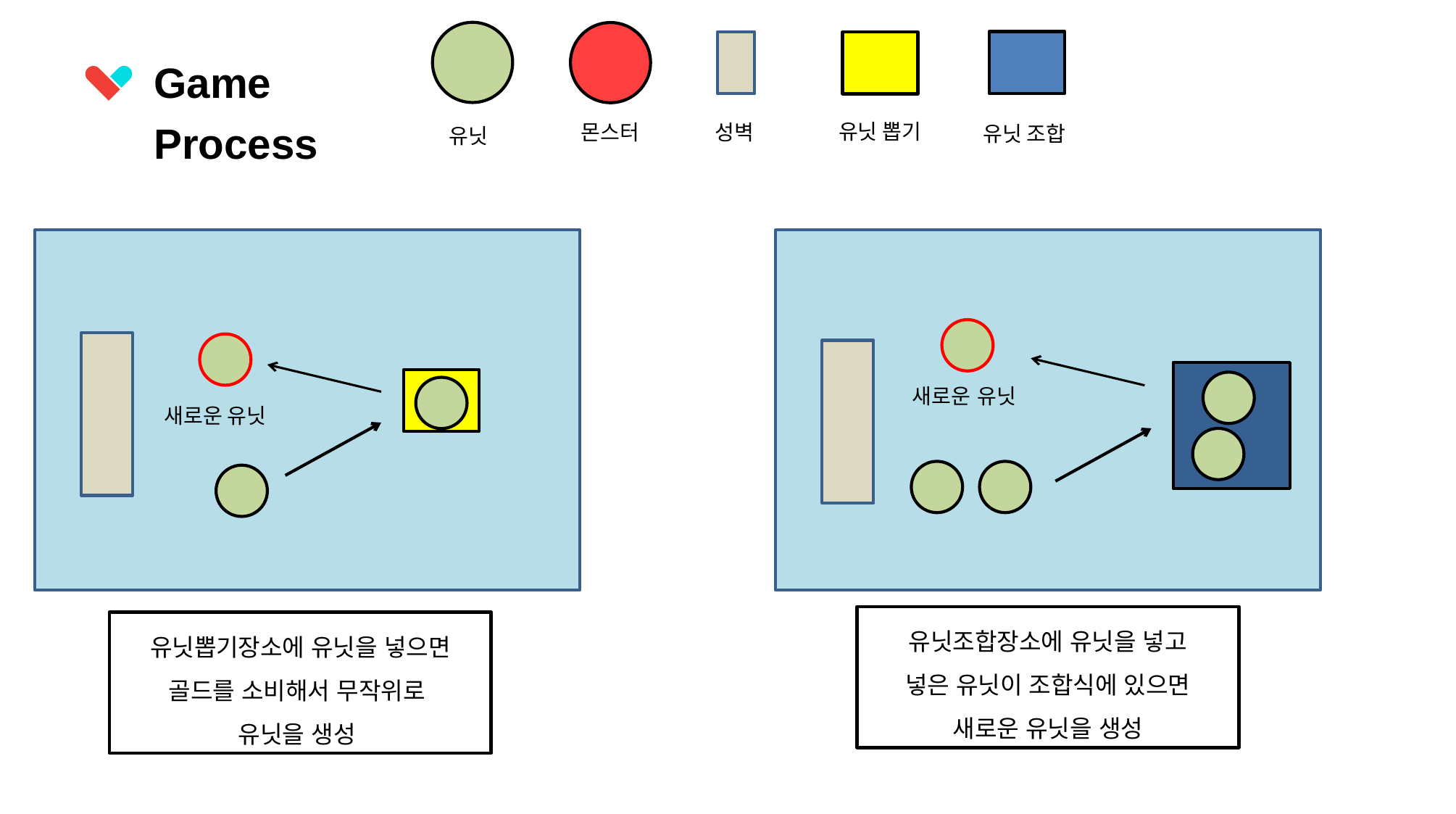

Game
Process
유닛 뽑기
몬스터
성벽
유닛 조합
유닛

새로운 유닛

유닛조합장소에 유닛을 넣고
넣은 유닛이 조합식에 있으면
새로운 유닛을 생성

새로운 유닛

유닛뽑기장소에 유닛을 넣으면
골드를 소비해서 무작위로
유닛을 생성